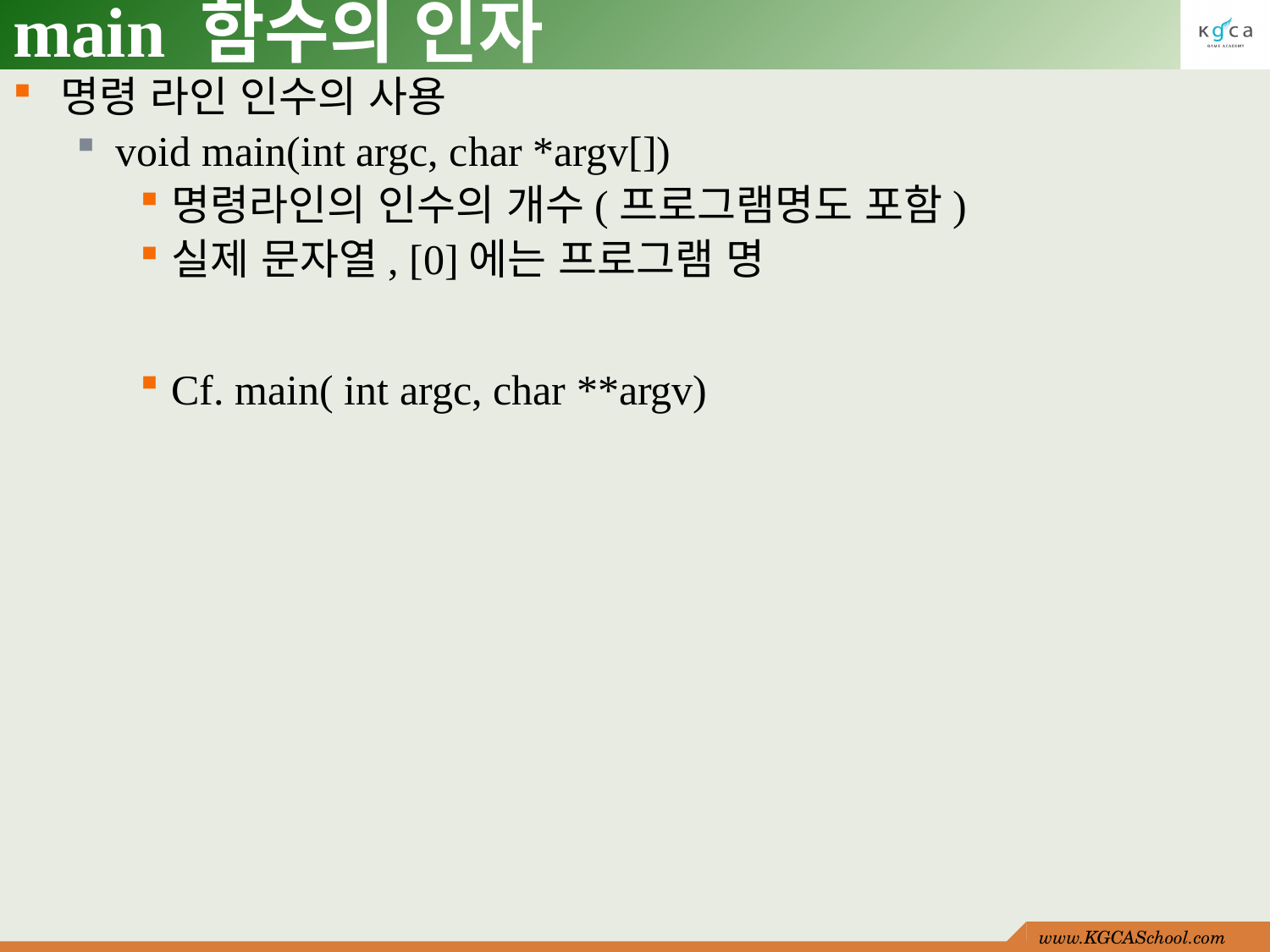

# main 함수의 인자
명령 라인 인수의 사용
void main(int argc, char *argv[])
명령라인의 인수의 개수(프로그램명도 포함)
실제 문자열, [0]에는 프로그램 명

Cf. main( int argc, char **argv)